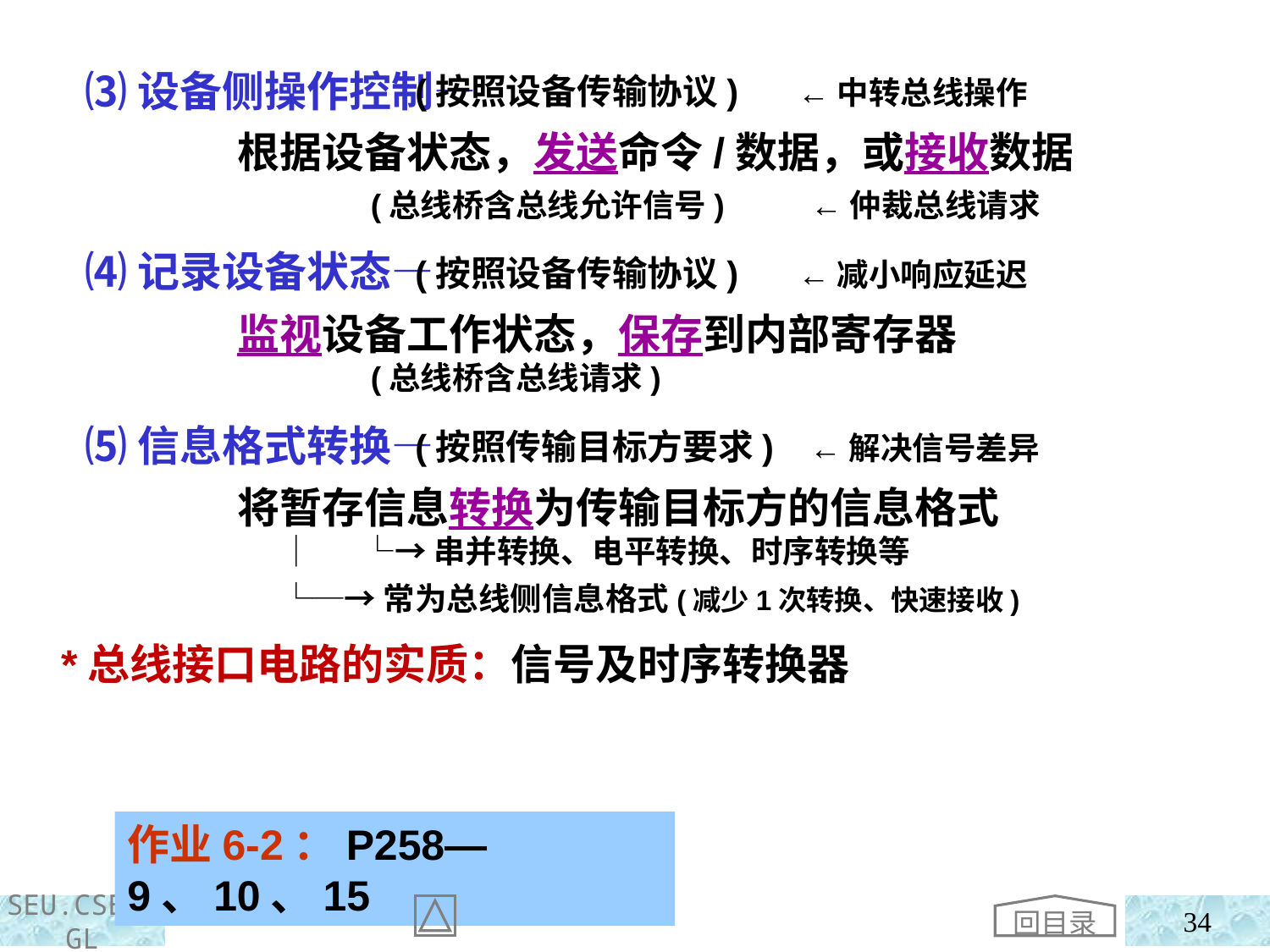

(按照设备传输协议)     ←中转总线操作
根据设备状态，发送命令/数据，或接收数据
               (总线桥含总线允许信号)          ←仲裁总线请求
     ⑶设备侧操作控制—

     ⑷记录设备状态—

     ⑸信息格式转换—
               (按照设备传输协议)     ←减小响应延迟
监视设备工作状态，保存到内部寄存器
               (总线桥含总线请求)
               (按照传输目标方要求)   ←解决信号差异
将暂存信息转换为传输目标方的信息格式
      │       └→串并转换、电平转换、时序转换等
      └─→常为总线侧信息格式(减少1次转换、快速接收)
  *总线接口电路的实质：信号及时序转换器
作业6-2：P258—9、10、15
回目录

34